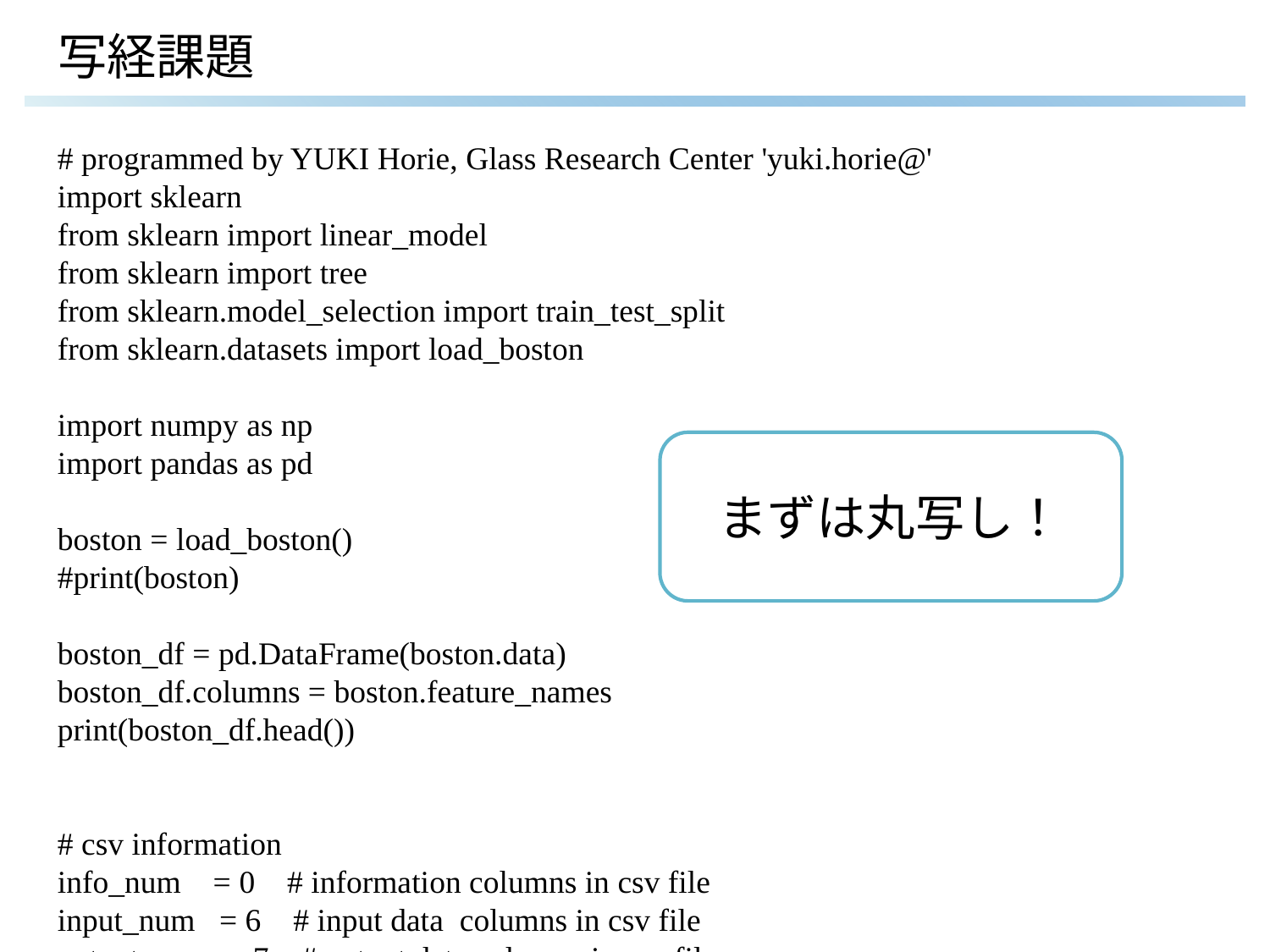

# 写経課題

# programmed by YUKI Horie, Glass Research Center 'yuki.horie@'
import sklearn
from sklearn import linear_model
from sklearn import tree
from sklearn.model_selection import train_test_split
from sklearn.datasets import load_boston

import numpy as np
import pandas as pd

boston = load_boston()
#print(boston)

boston_df = pd.DataFrame(boston.data)
boston_df.columns = boston.feature_names
print(boston_df.head())

# csv information
info_num    = 0    # information columns in csv file
input_num   = 6    # input data  columns in csv file
output_num  = 7    # output data columns in csv file

# open the csv date as PANDAS DATAFRAME (_df)
raw_data_df = pd.read_csv(open(str(address_) + str(CSV_NAME)))

# csv information, data columns
info_col    = info_num
input_col   = info_num + input_num
output_col  = info_num + input_num + output_num

# split to info, input, output as PANDAS DATAFRAME(_df)
# .iloc はpandas のdataframeを対象に実行できる操作。＊指定した行、列のデータを取り出す
in_output_df    = raw_data_df.iloc[:, info_col  : output_col]

# split train data and test data  train/test ratio is 0.98/0.02
train_df, test_df = train_test_split(in_output_df, test_size=0.02)

# transform from pandas dataframe to numpy array (_np)
train_np = np.array(train_df)
test_np  = np.array(test_df)

# split columns to info, input, output
# .hsplitはnumpy のarrayにできる操作のひとつ。指定した列で分割する
[train_input, train_output]         = np.hsplit(train_np, [input_num])
[test_input,  test_output]          = np.hsplit(test_np,  [input_num])

##################### Linear Regression #####################
model = sklearn.linear_model.LinearRegression()
model_name = 'LinearRegression_'
model.fit(train_input, train_output)
print(' ')
print(model_name)
print(' < model.score - train>')
print(model.score(train_input, train_output))
print(' < model.score - test>')
print(model.score(test_input, test_output))
print(' < model.predict - test>')
print(model.predict(test_input))

##################### DecisionTreeRegressor #####################
model = sklearn.tree.DecisionTreeRegressor(max_depth = 7)
model_name = 'DecisionTreeRegressor_'
model.fit(train_input, train_output)
print(' ')
print(model_name)
print(' < model.score - train>')
print(model.score(train_input, train_output))
print(' < model.score - test>')
print(model.score(test_input, test_output))
print(' < model.predict - test>')
print(model.predict(test_input))
まずは丸写し！